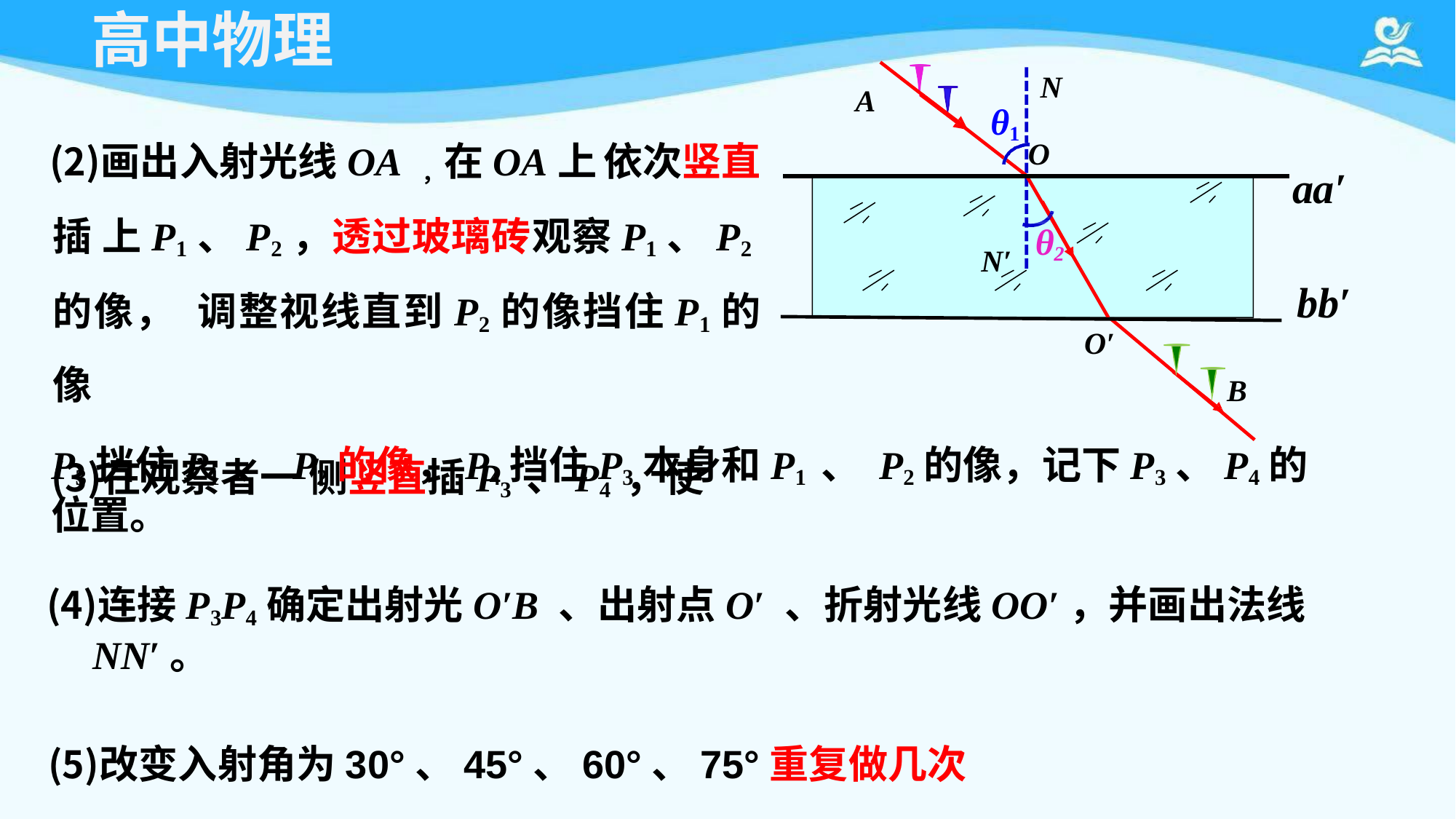

# 高中物理

N

A

θ1

画出入射光线OA ，在OA上依次竖直插 上P1、P2，透过玻璃砖观察P1、P2的像，  调整视线直到P2的像挡住P1的像
在观察者一 侧竖直插P3 、P4 ，使

O

aa′

θ2

N′

bb′

O′

B

P3挡住P1 、 P2的像，P4挡住P3本身和P1 、 P2的像，记下P3、P4的位置。
连接P3P4确定出射光O′B 、出射点O′ 、折射光线OO′，并画出法线NN′。

改变入射角为30°、45°、60°、75°重复做几次